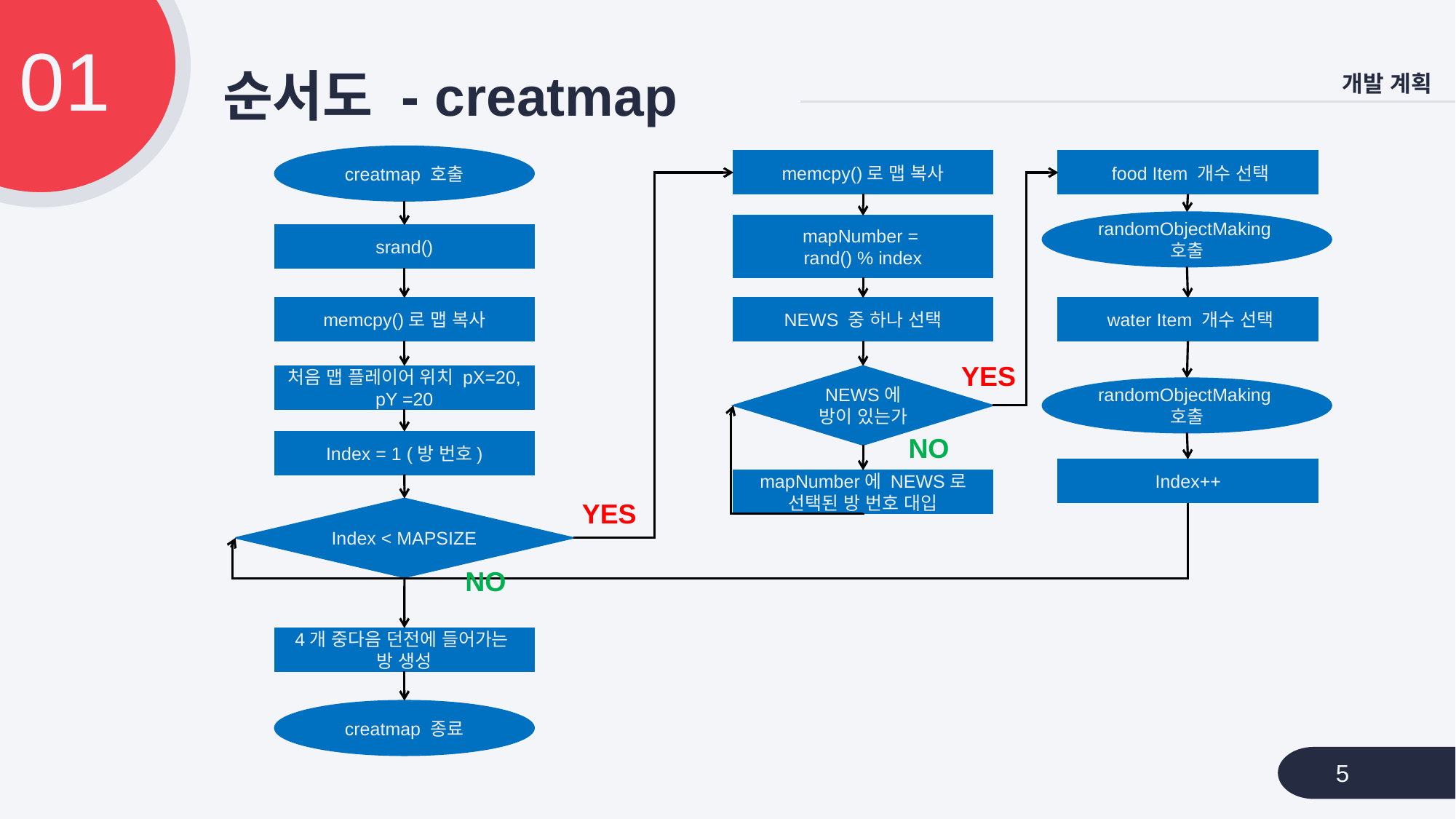

01
개발 계획
# 순서도 - creatmap
creatmap 호출
memcpy()로 맵 복사
 food Item 개수 선택
randomObjectMaking호출
mapNumber =
rand() % index
srand()
memcpy()로 맵 복사
NEWS 중 하나 선택
 water Item 개수 선택
YES
처음 맵 플레이어 위치 pX=20, pY =20
NEWS에 방이 있는가
randomObjectMaking호출
NO
Index = 1 (방 번호)
Index++
mapNumber에 NEWS로 선택된 방 번호 대입
YES
Index < MAPSIZE
NO
4개 중다음 던전에 들어가는
방 생성
creatmap 종료
5